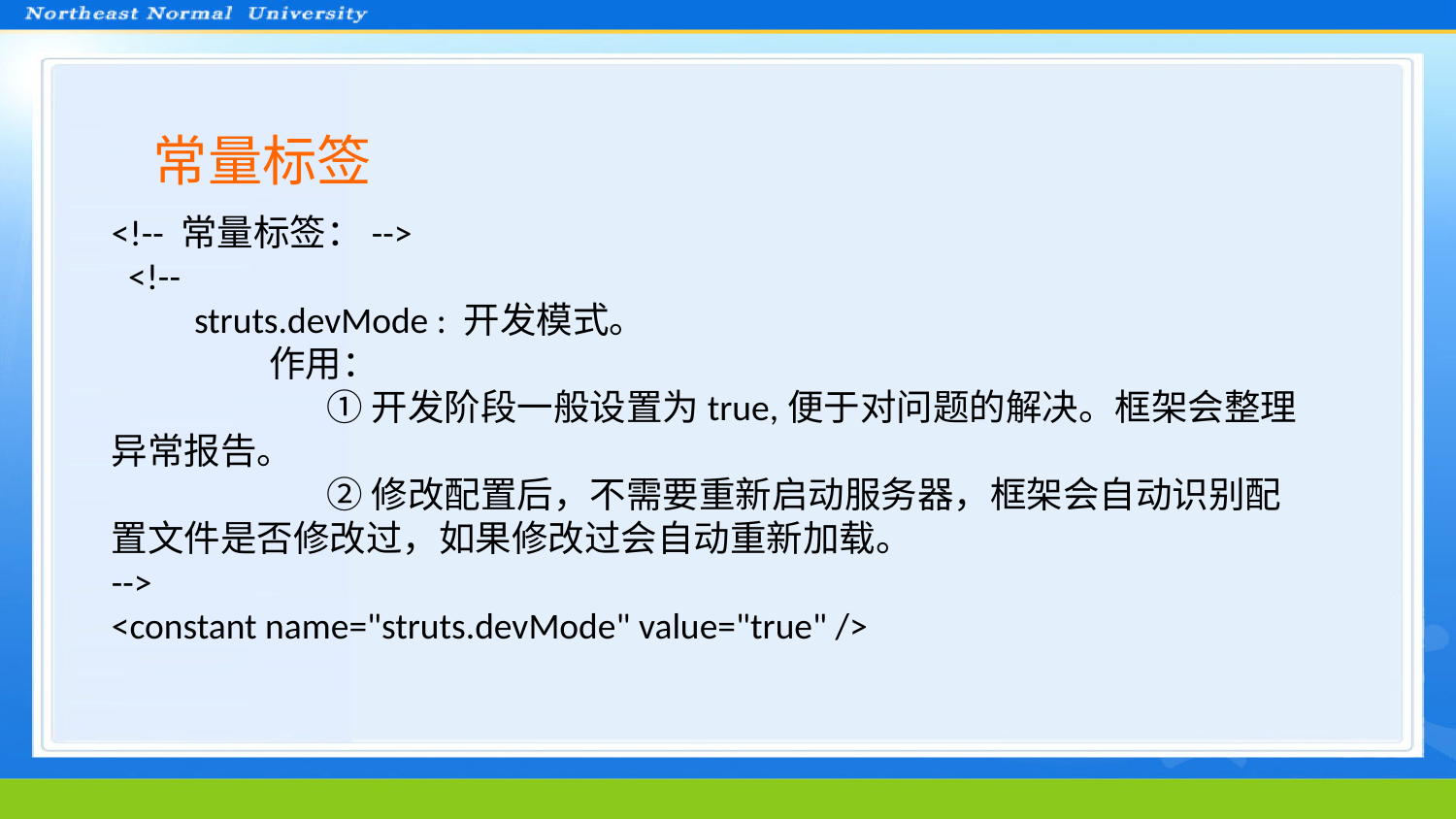

常量标签
<!-- 常量标签：-->
  <!--
          struts.devMode : 开发模式。
                  作用：
                          ①开发阶段一般设置为true,便于对问题的解决。框架会整理异常报告。
                          ②修改配置后，不需要重新启动服务器，框架会自动识别配置文件是否修改过，如果修改过会自动重新加载。
-->
<constant name="struts.devMode" value="true" />